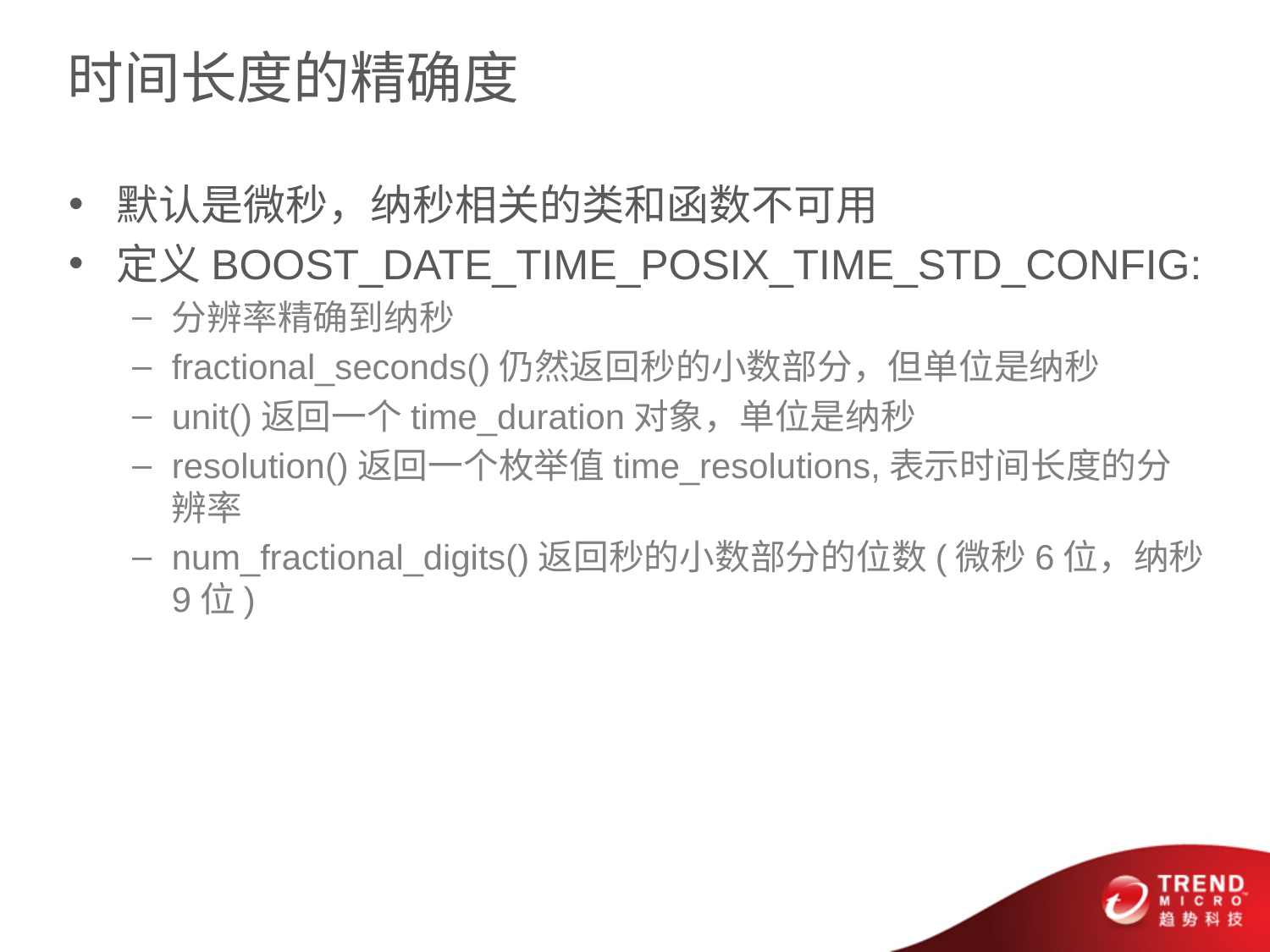

# 时间长度的精确度
默认是微秒，纳秒相关的类和函数不可用
定义BOOST_DATE_TIME_POSIX_TIME_STD_CONFIG:
分辨率精确到纳秒
fractional_seconds()仍然返回秒的小数部分，但单位是纳秒
unit()返回一个time_duration对象，单位是纳秒
resolution()返回一个枚举值time_resolutions,表示时间长度的分辨率
num_fractional_digits()返回秒的小数部分的位数(微秒6位，纳秒9位)